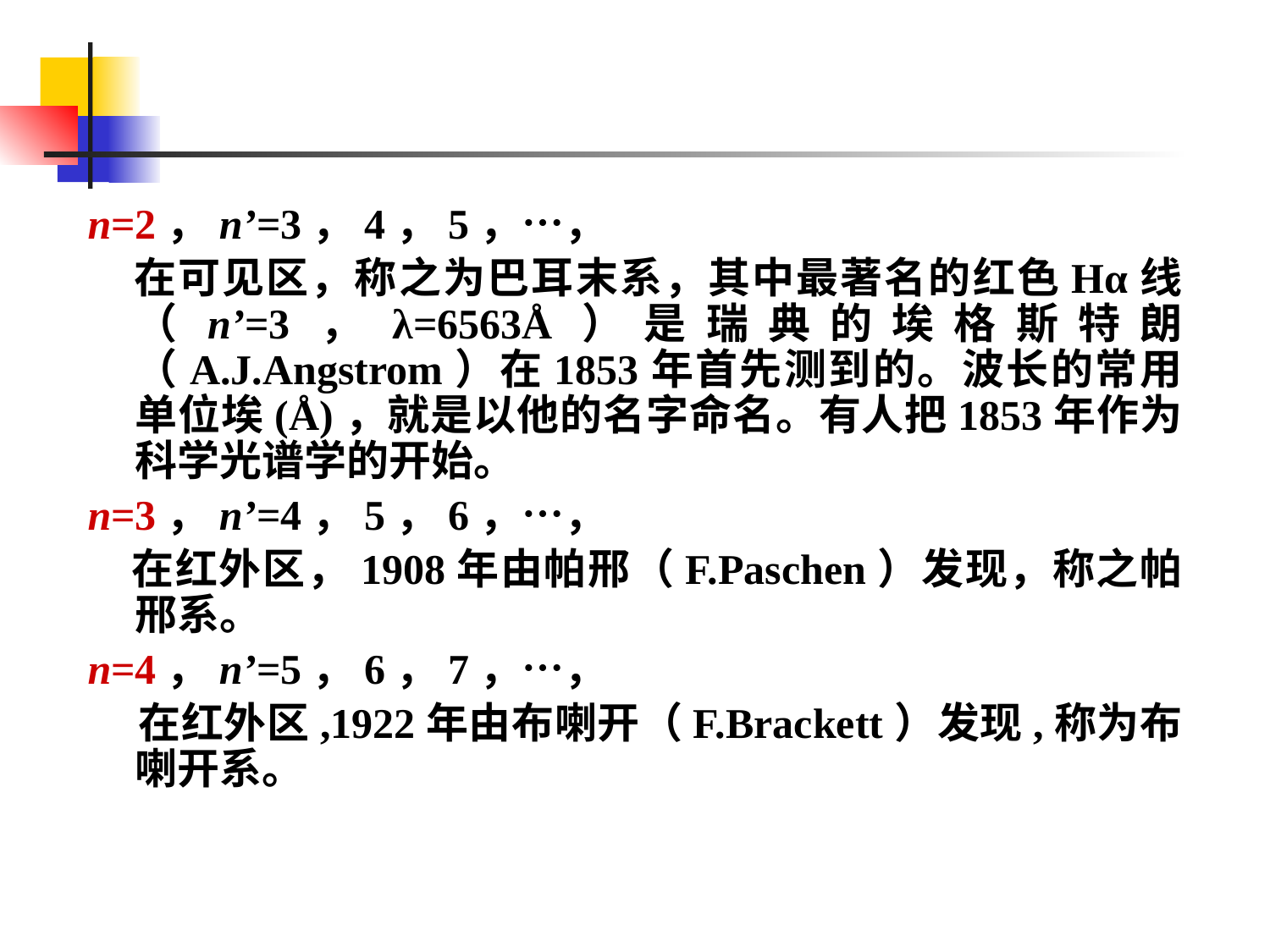

n=2，n’=3，4，5，…，
   在可见区，称之为巴耳末系，其中最著名的红色Hα线（n’=3，λ=6563Å）是瑞典的埃格斯特朗（A.J.Angstrom）在1853年首先测到的。波长的常用单位埃(Å)，就是以他的名字命名。有人把1853年作为科学光谱学的开始。
n=3，n’=4，5，6，…，
   在红外区，1908年由帕邢（F.Paschen）发现，称之帕邢系。
n=4，n’=5，6，7，…，
    在红外区,1922年由布喇开（F.Brackett）发现,称为布喇开系。